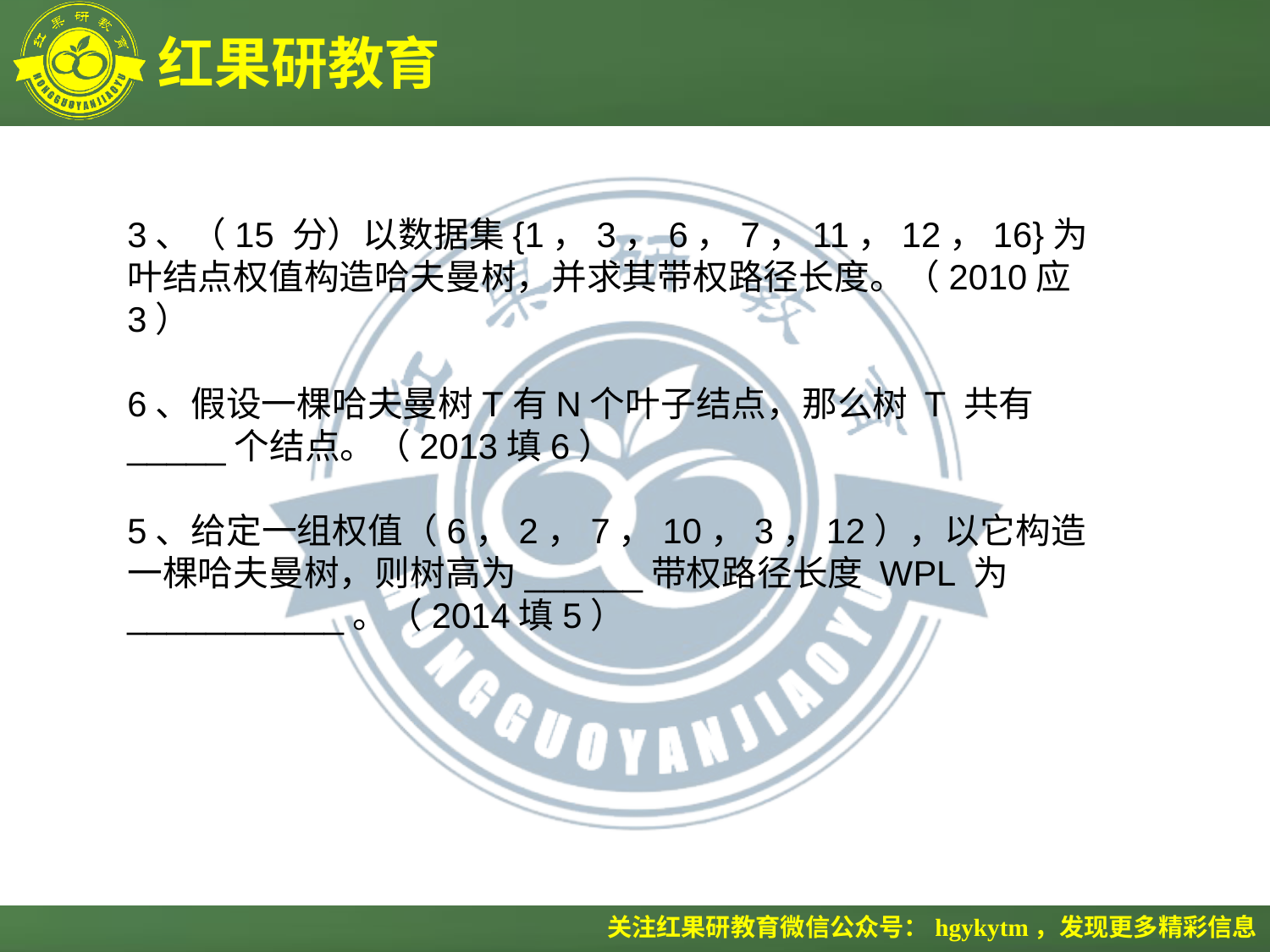

3、（15 分）以数据集{1，3，6，7，11，12，16}为叶结点权值构造哈夫曼树，并求其带权路径长度。（2010应3）

6、假设一棵哈夫曼树T有N个叶子结点，那么树 T 共有_____个结点。（2013填6）

5、给定一组权值（6，2，7，10，3，12），以它构造一棵哈夫曼树，则树高为______带权路径长度 WPL 为___________。（2014填5）